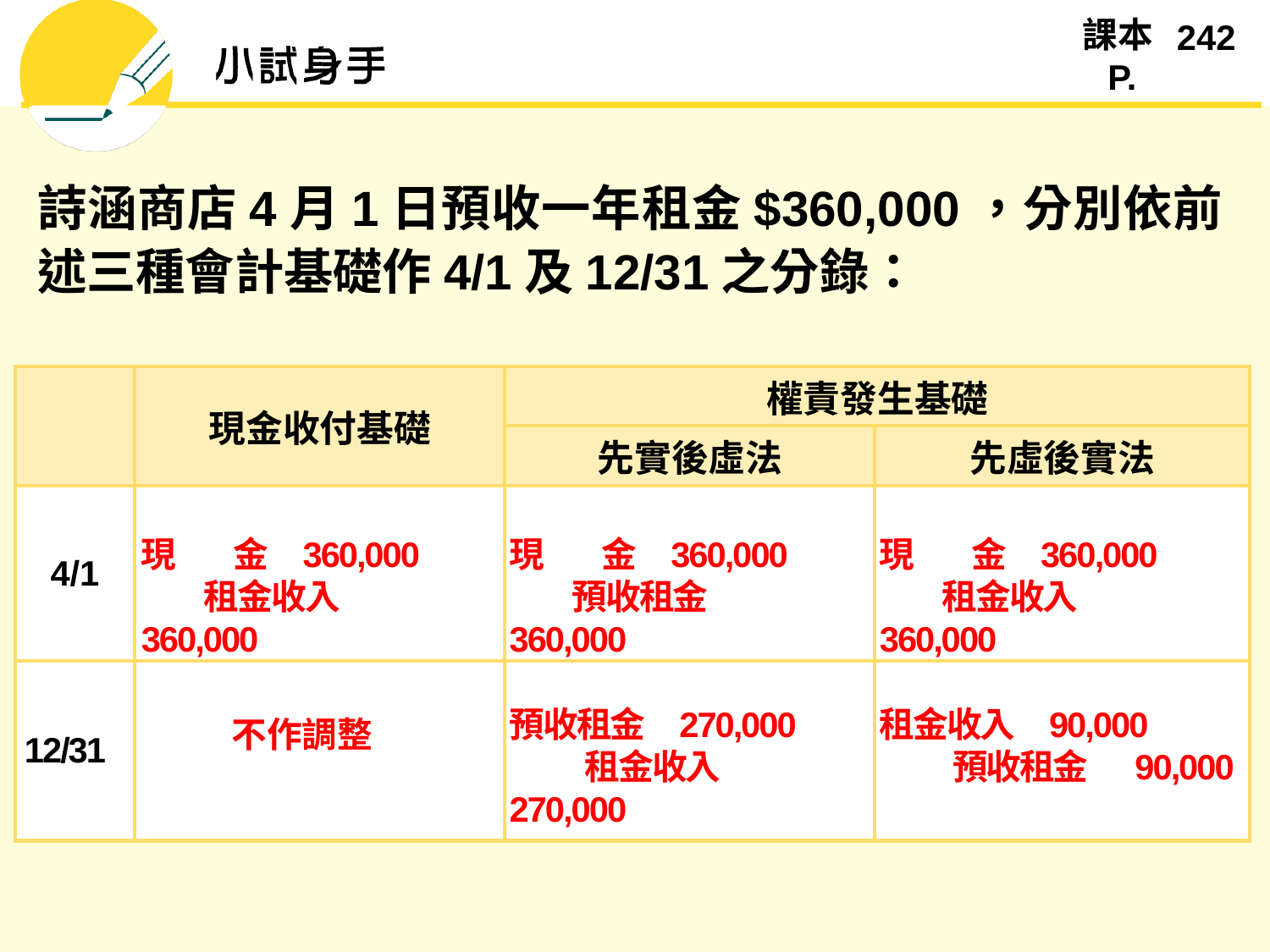

242
詩涵商店4月1日預收一年租金$360,000，分別依前述三種會計基礎作4/1及12/31之分錄：
|  | 現金收付基礎 | 權責發生基礎 |  |
| --- | --- | --- | --- |
|  |  | 先實後虛法 | 先虛後實法 |
| 4/1 |  |  |  |
| 12/31 |  |  |  |
現　    金    360,000
   　租金收入      360,000
現 　   金    360,000
   　預收租金      360,000
現  　  金    360,000
  　 租金收入      360,000
預收租金    270,000
   　  租金收入    270,000
租金收入    90,000
          預收租金      90,000
不作調整